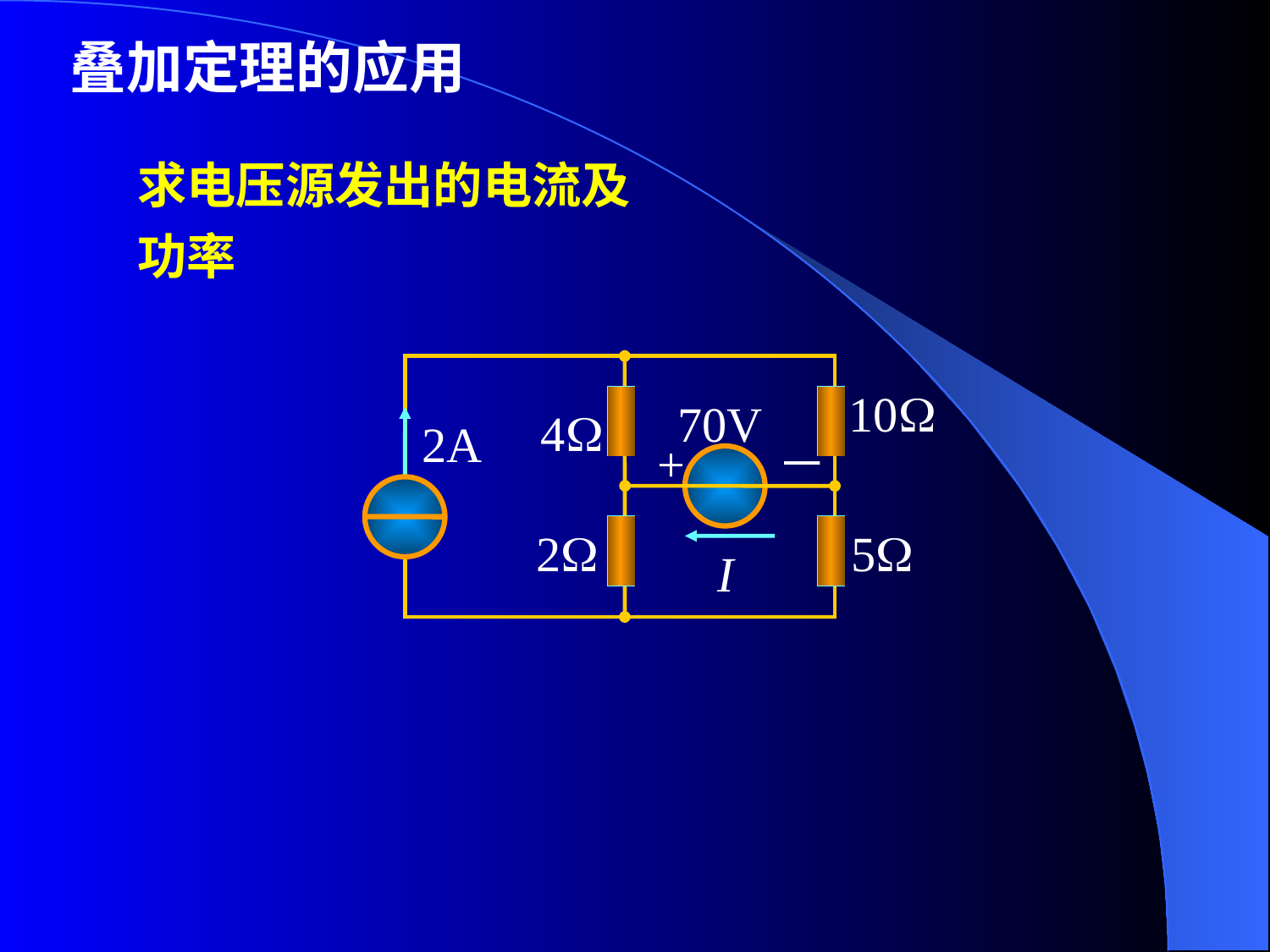

叠加定理的应用
求电压源发出的电流及功率

10Ω

70V

4Ω

2A
+
－

2Ω

5Ω

I